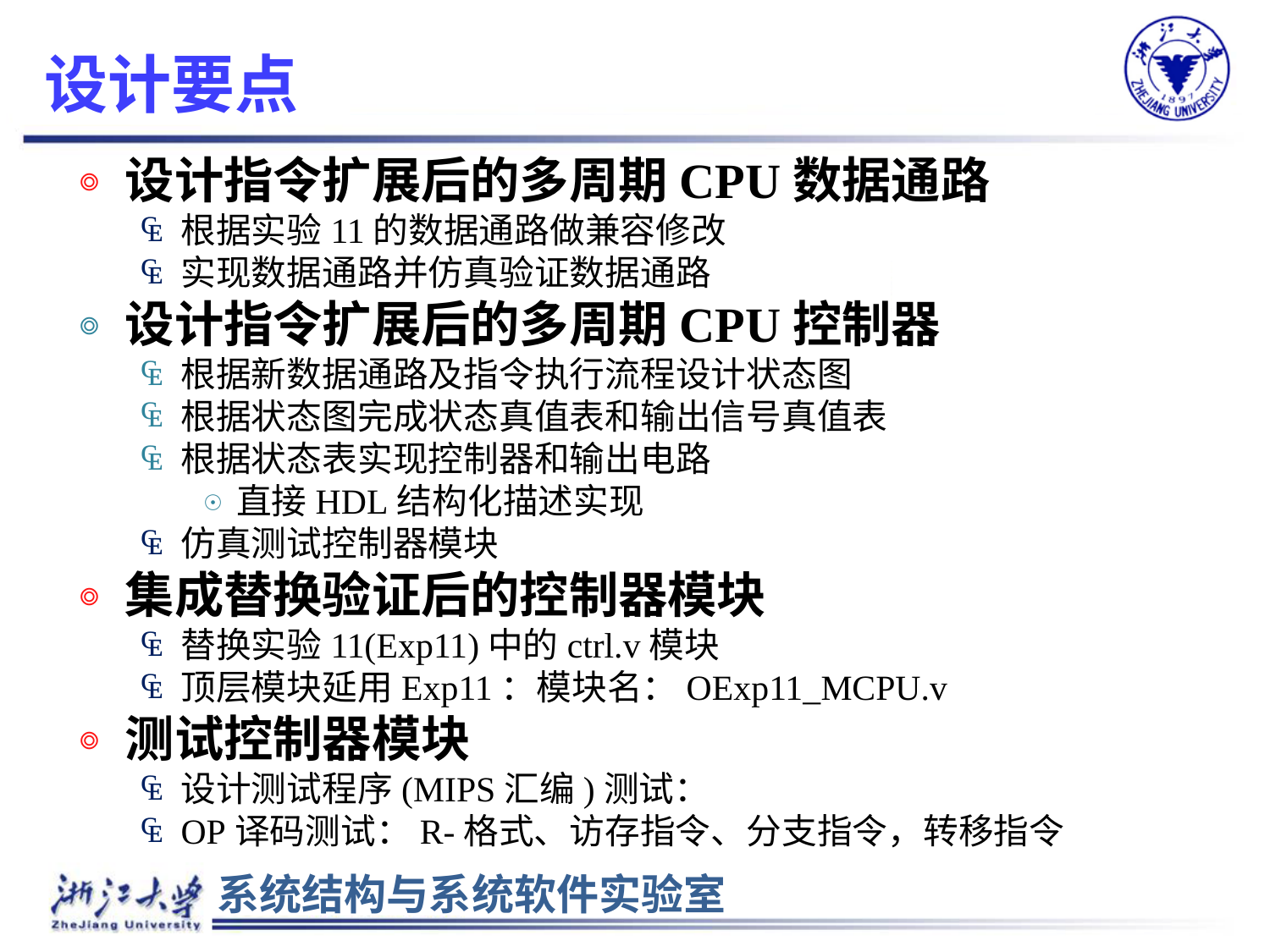

# 设计要点
设计指令扩展后的多周期CPU数据通路
根据实验11的数据通路做兼容修改
实现数据通路并仿真验证数据通路
设计指令扩展后的多周期CPU控制器
根据新数据通路及指令执行流程设计状态图
根据状态图完成状态真值表和输出信号真值表
根据状态表实现控制器和输出电路
直接HDL结构化描述实现
仿真测试控制器模块
集成替换验证后的控制器模块
替换实验11(Exp11)中的ctrl.v模块
顶层模块延用Exp11：模块名：OExp11_MCPU.v
测试控制器模块
设计测试程序(MIPS汇编)测试：
OP译码测试：R-格式、访存指令、分支指令，转移指令